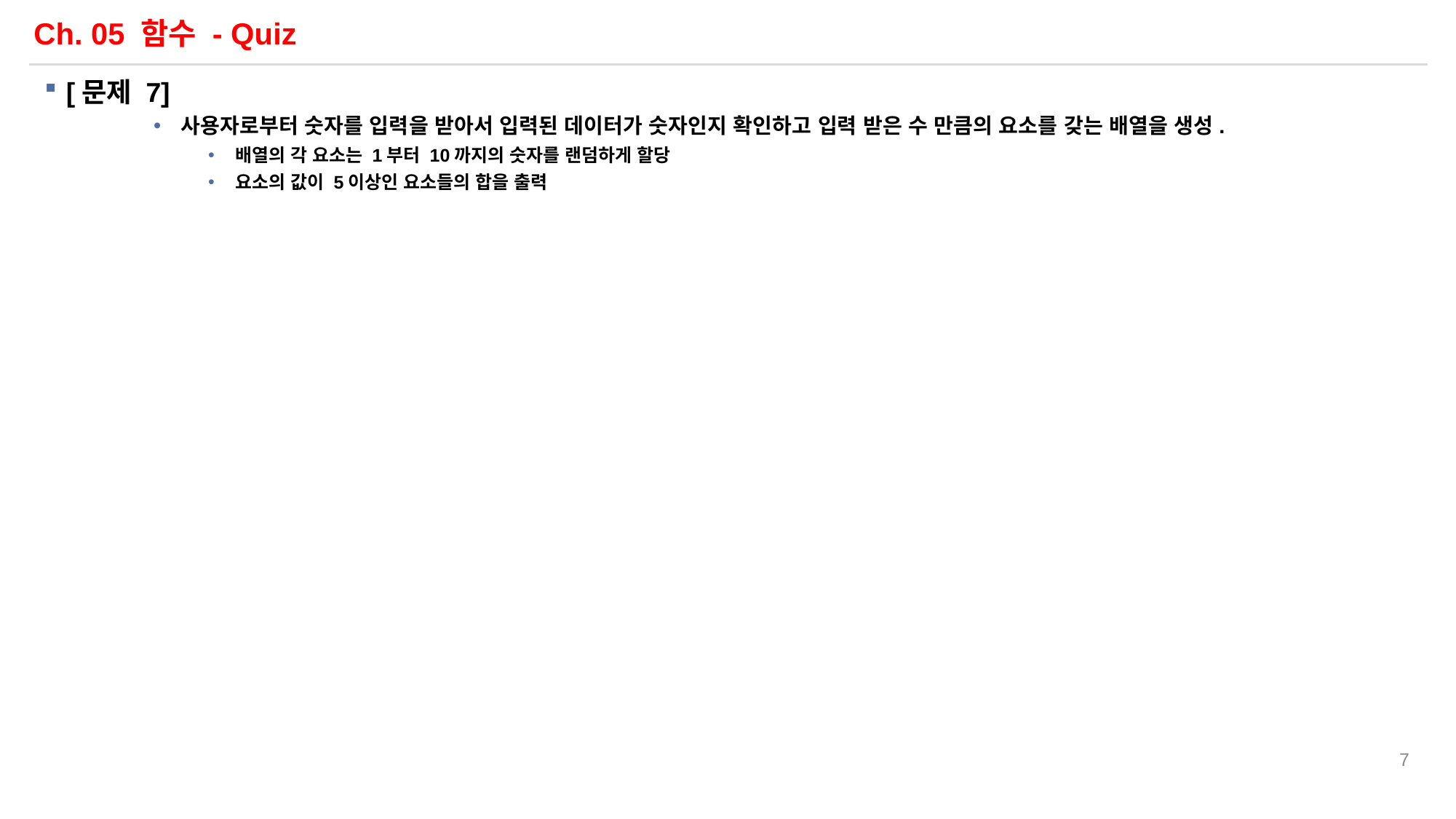

# Ch. 05 함수 - Quiz
[문제 7]
사용자로부터 숫자를 입력을 받아서 입력된 데이터가 숫자인지 확인하고 입력 받은 수 만큼의 요소를 갖는 배열을 생성.
배열의 각 요소는 1부터 10까지의 숫자를 랜덤하게 할당
요소의 값이 5이상인 요소들의 합을 출력
7